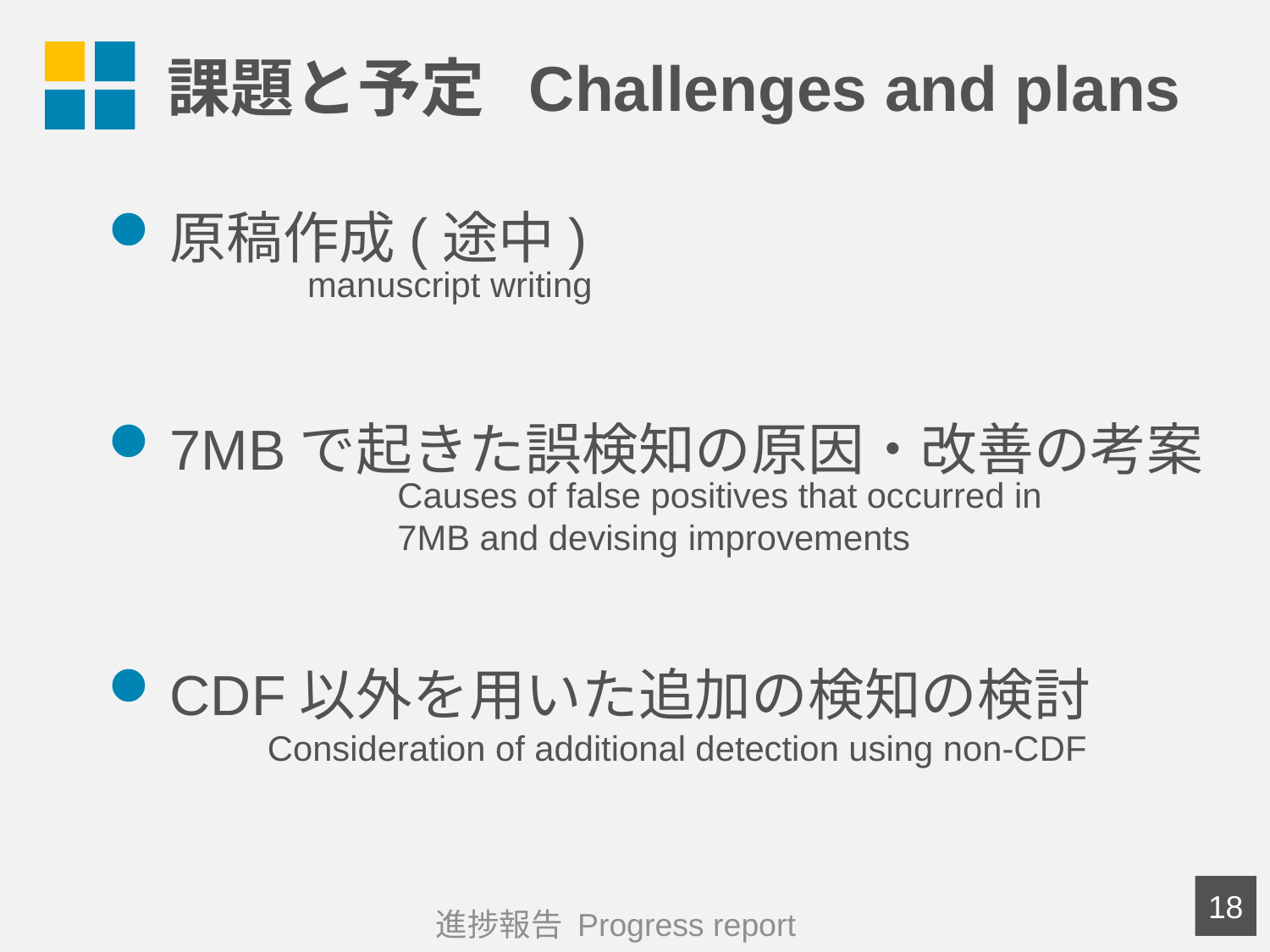

# 課題と予定  Challenges and plans
原稿作成(途中)

7MBで起きた誤検知の原因・改善の考案

CDF以外を用いた追加の検知の検討
manuscript writing
Causes of false positives that occurred in 7MB and devising improvements
Consideration of additional detection using non-CDF
18
進捗報告 Progress report